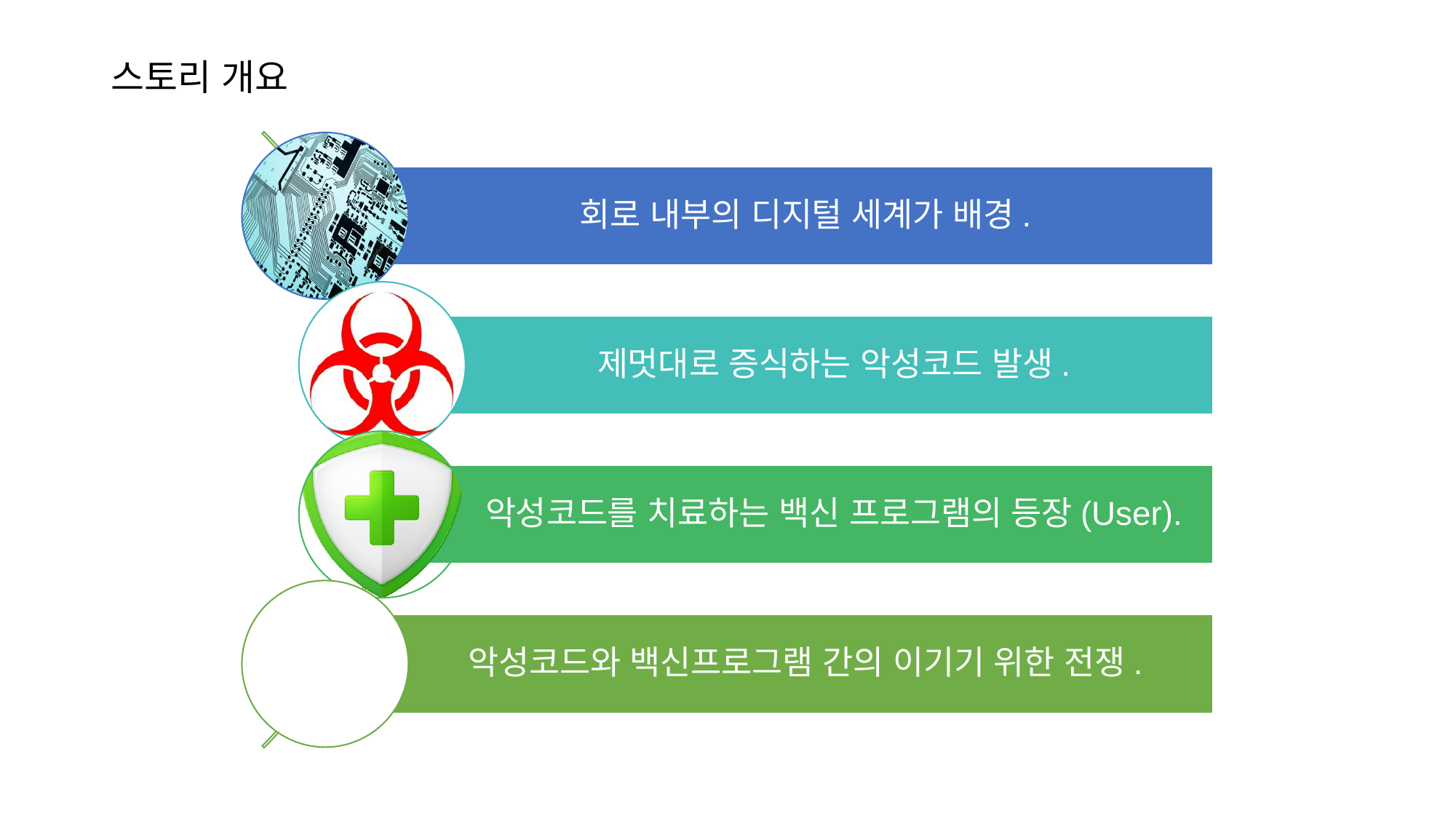

# 스토리 개요
회로 내부의 디지털 세계가 배경.
제멋대로 증식하는 악성코드 발생.
악성코드를 치료하는 백신 프로그램의 등장(User).
악성코드와 백신프로그램 간의 이기기 위한 전쟁.